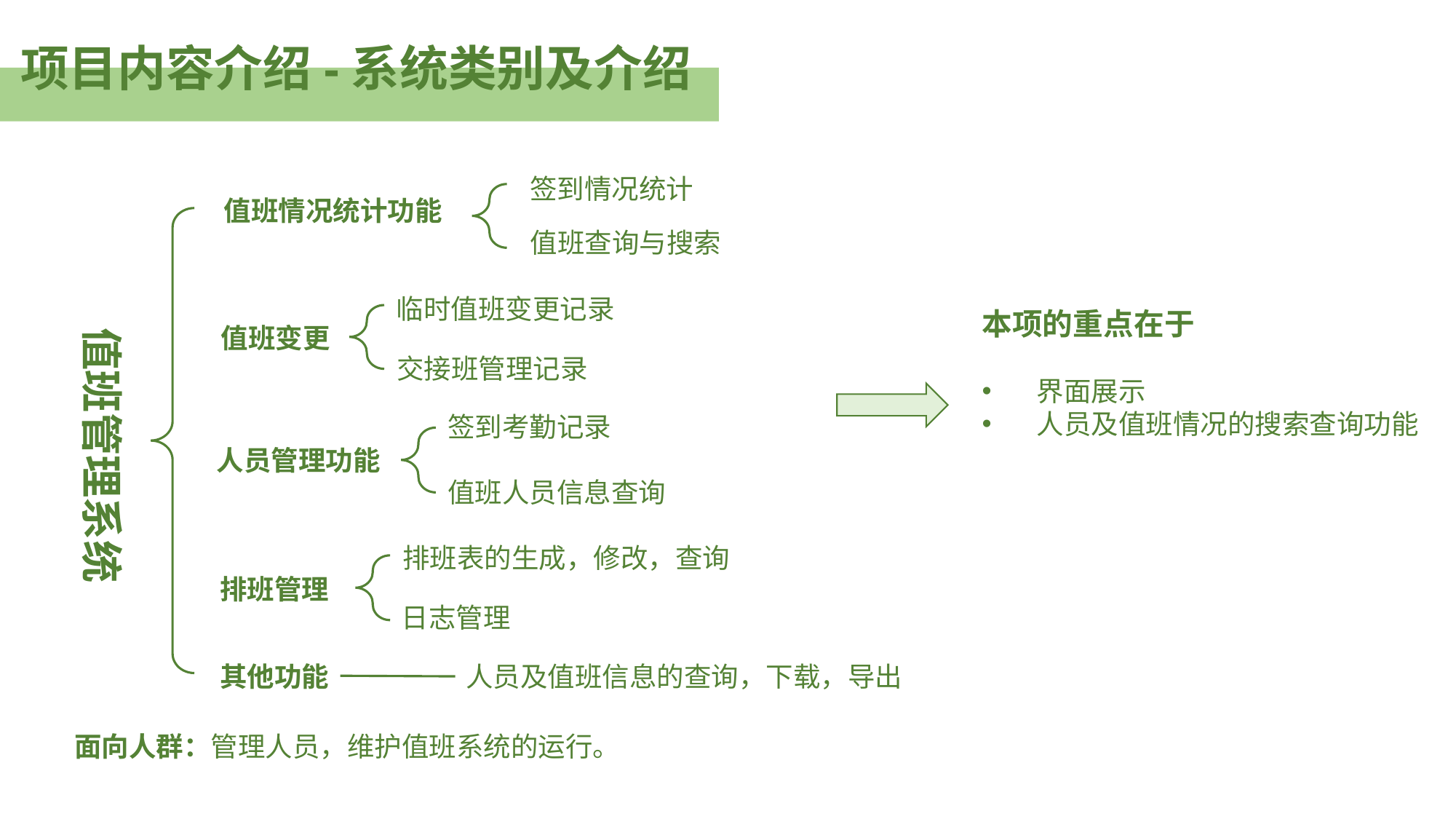

项目内容介绍-系统类别及介绍

签到情况统计

值班情况统计功能

值班管理系统
排班表的生成，修改，查询

排班管理

其他功能
人员及值班信息的查询，下载，导出
值班查询与搜索
临时值班变更记录
本项的重点在于

界面展示
人员及值班情况的搜索查询功能

值班变更
交接班管理记录

签到考勤记录

人员管理功能
值班人员信息查询
日志管理
面向人群：管理人员，维护值班系统的运行。